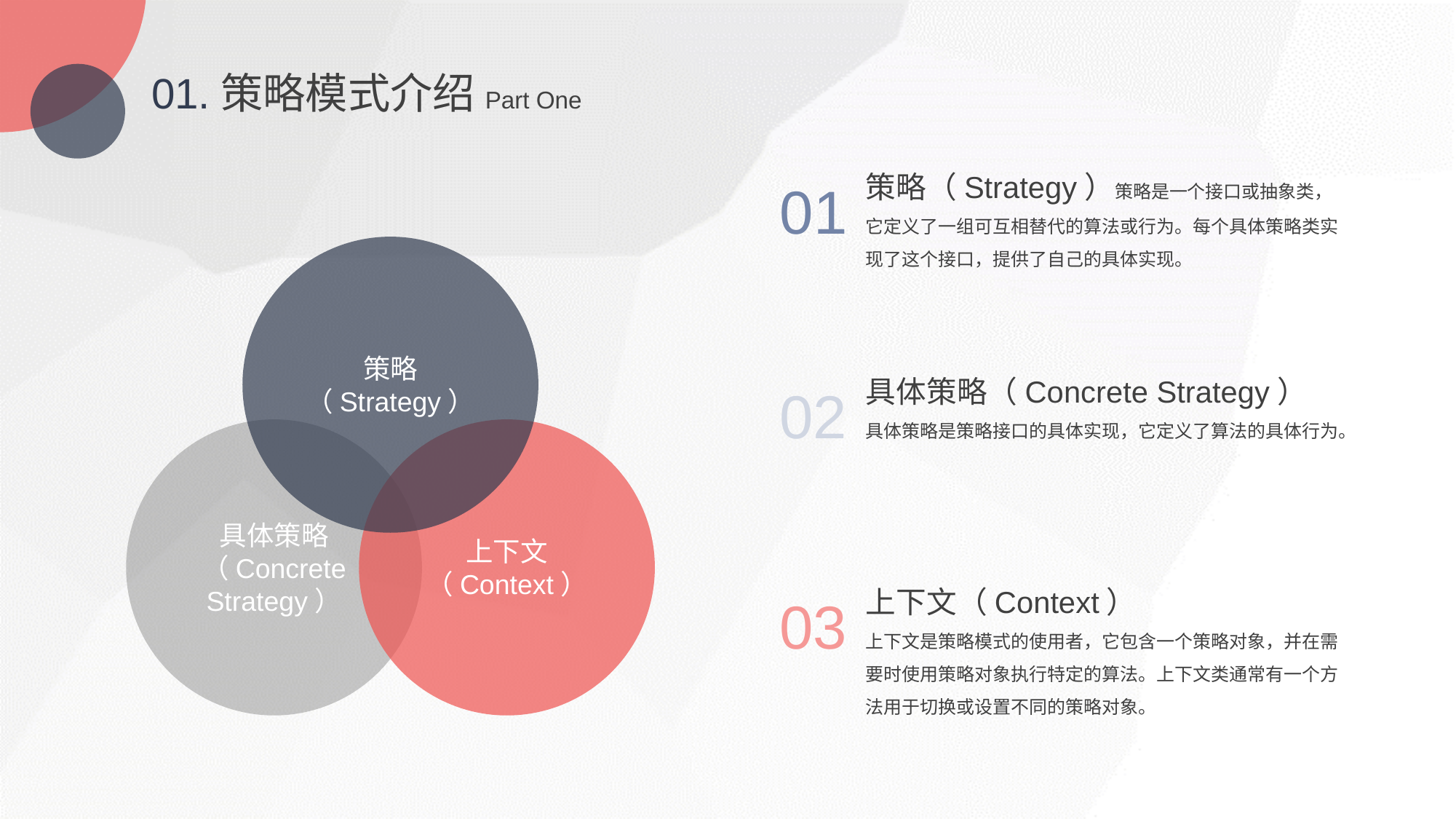

01.策略模式介绍Part One
策略（Strategy）策略是一个接口或抽象类，它定义了一组可互相替代的算法或行为。每个具体策略类实现了这个接口，提供了自己的具体实现。
01
策略（Strategy）
具体策略（Concrete Strategy）
具体策略是策略接口的具体实现，它定义了算法的具体行为。
02
具体策略（Concrete Strategy）
上下文（Context）
上下文（Context）
上下文是策略模式的使用者，它包含一个策略对象，并在需要时使用策略对象执行特定的算法。上下文类通常有一个方法用于切换或设置不同的策略对象。
03